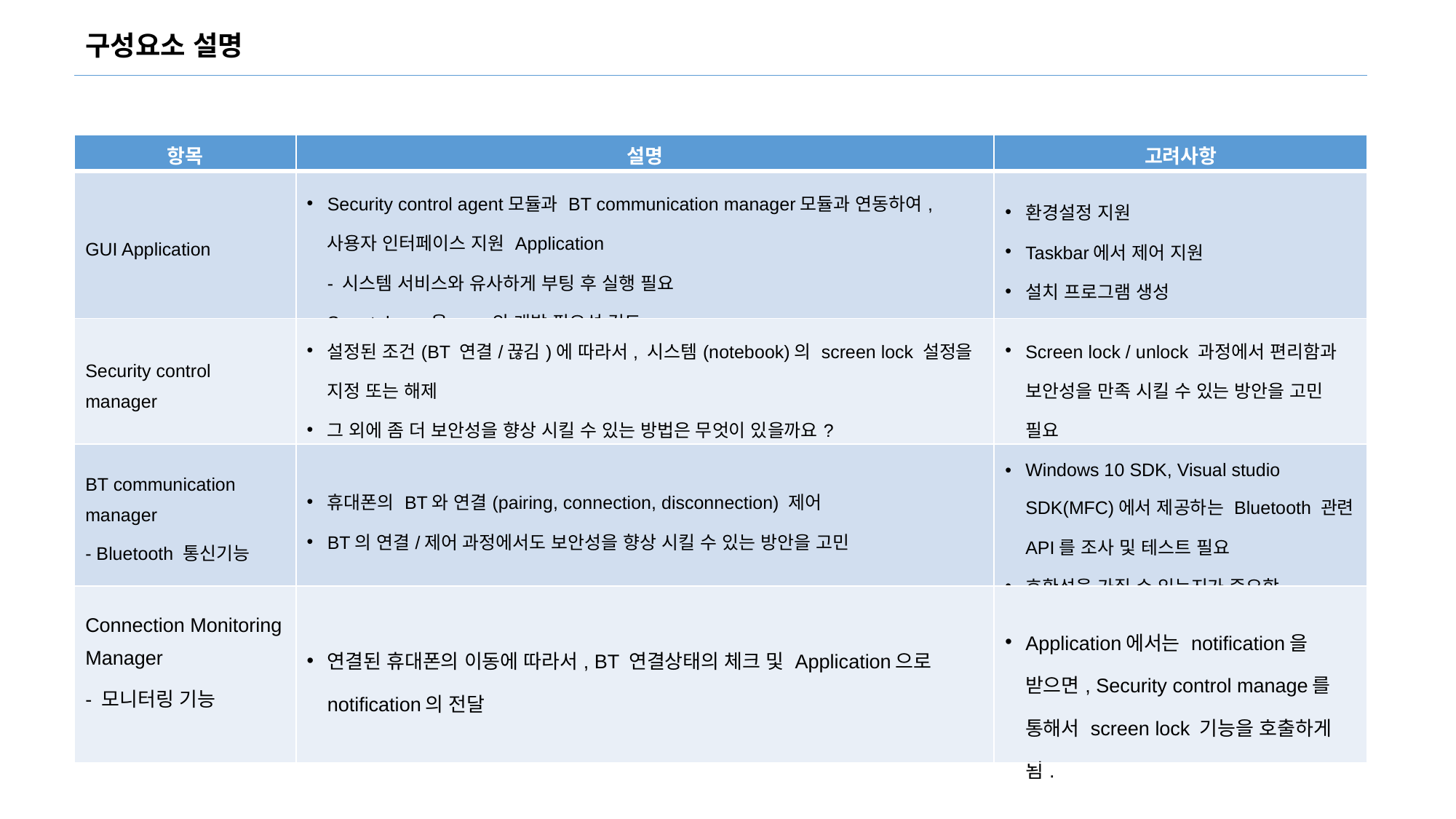

구성요소 설명
| 항목 | 설명 | 고려사항 |
| --- | --- | --- |
| GUI Application | Security control agent모듈과 BT communication manager모듈과 연동하여, 사용자 인터페이스 지원 Application - 시스템 서비스와 유사하게 부팅 후 실행 필요 Smartphone용 app의 개발 필요성 검토 | 환경설정 지원 Taskbar에서 제어 지원 설치 프로그램 생성 |
| Security control manager | 설정된 조건(BT 연결/끊김)에 따라서, 시스템(notebook)의 screen lock 설정을 지정 또는 해제 그 외에 좀 더 보안성을 향상 시킬 수 있는 방법은 무엇이 있을까요? | Screen lock / unlock 과정에서 편리함과 보안성을 만족 시킬 수 있는 방안을 고민 필요 |
| BT communication manager - Bluetooth 통신기능 | 휴대폰의 BT와 연결(pairing, connection, disconnection) 제어 BT의 연결/제어 과정에서도 보안성을 향상 시킬 수 있는 방안을 고민 | Windows 10 SDK, Visual studio SDK(MFC)에서 제공하는 Bluetooth 관련 API를 조사 및 테스트 필요 호환성을 가질 수 있는지가 중요함. |
| Connection Monitoring Manager - 모니터링 기능 | 연결된 휴대폰의 이동에 따라서, BT 연결상태의 체크 및 Application으로 notification의 전달 | Application에서는 notification을 받으면, Security control manage를 통해서 screen lock 기능을 호출하게 됨. |